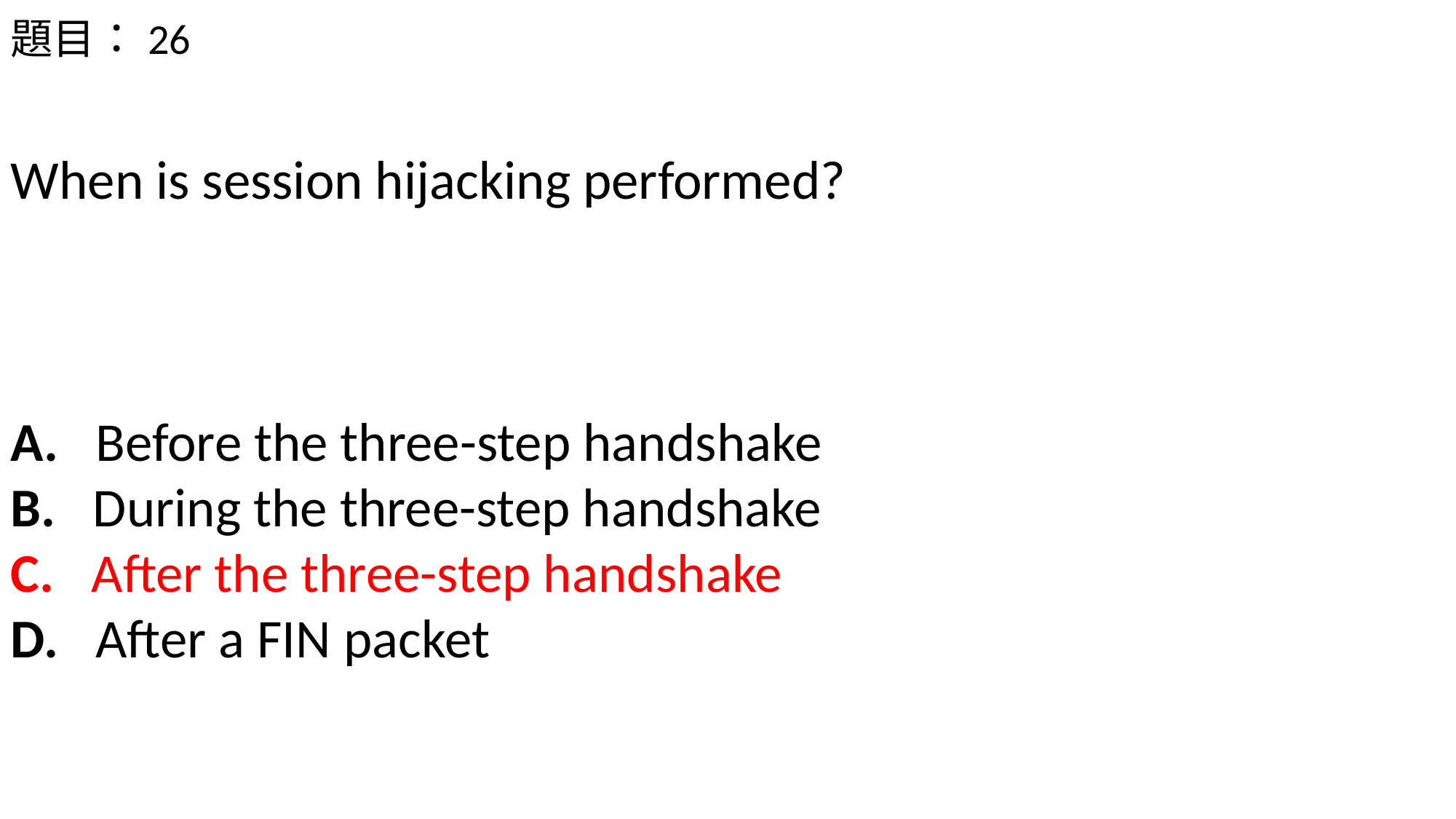

題目：26

When is session hijacking performed?

A.   Before the three-step handshake
B.   During the three-step handshake
C.   After the three-step handshake
D.   After a FIN packet